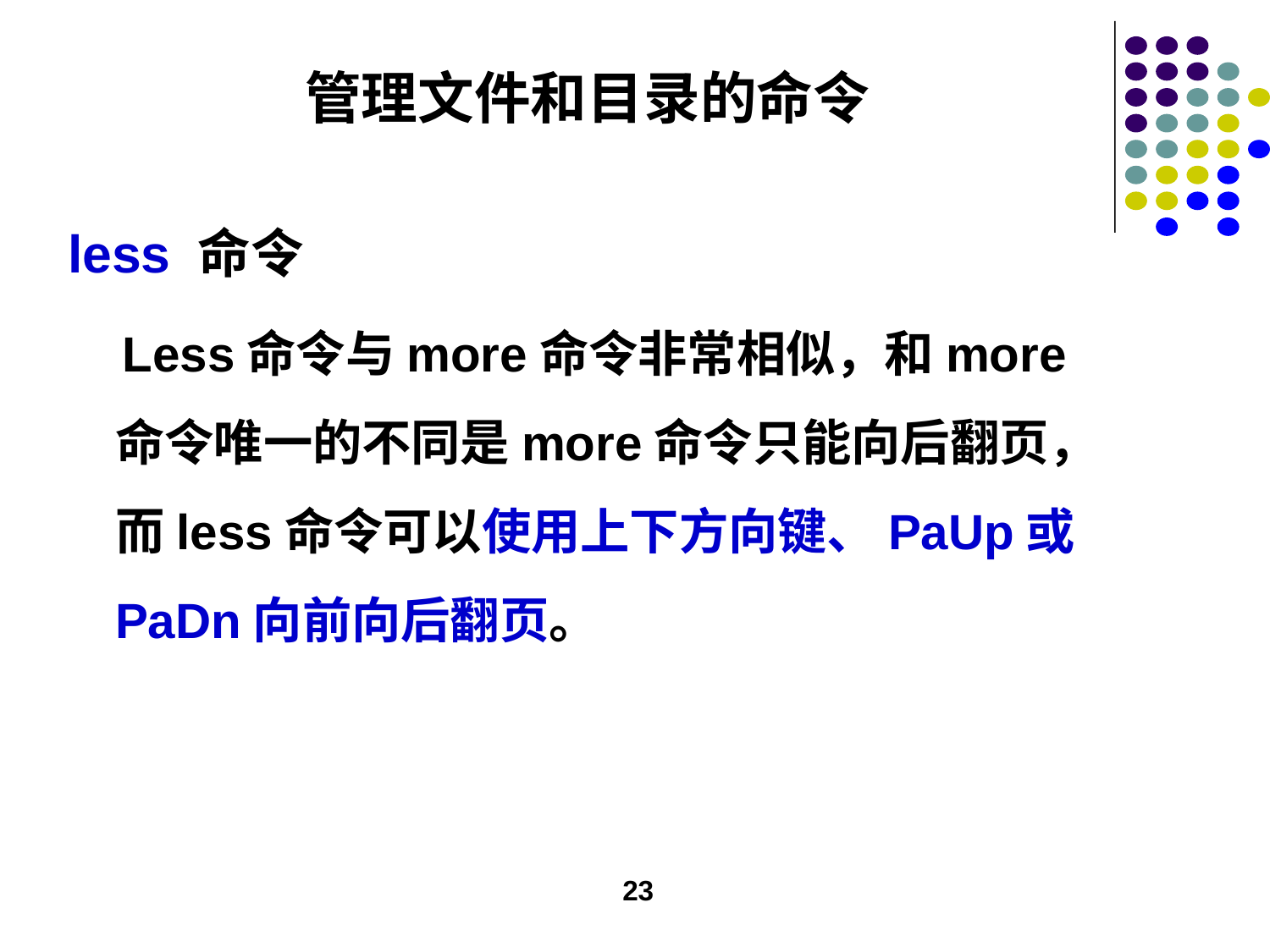

# 管理文件和目录的命令
less 命令
    Less命令与more命令非常相似，和more命令唯一的不同是more命令只能向后翻页，而less命令可以使用上下方向键、PaUp或PaDn向前向后翻页。

23